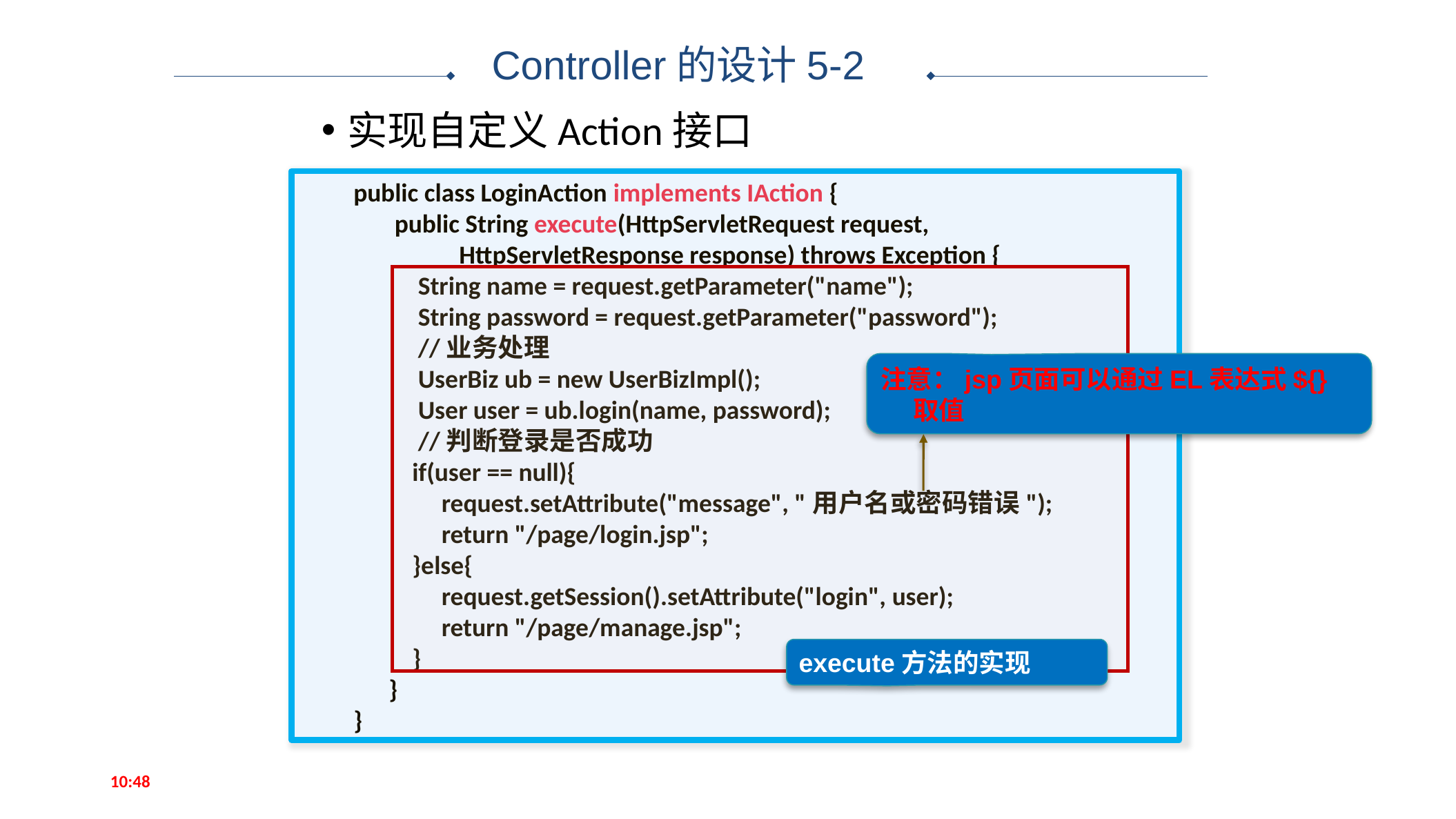

Controller的设计5-2
实现自定义Action接口
public class LoginAction implements IAction {
       public String execute(HttpServletRequest request,
                  HttpServletResponse response) throws Exception {
           String name = request.getParameter("name");
           String password = request.getParameter("password");
           //业务处理
           UserBiz ub = new UserBizImpl();
           User user = ub.login(name, password);
           //判断登录是否成功
          if(user == null){
               request.setAttribute("message", "用户名或密码错误");
               return "/page/login.jsp";
          }else{
               request.getSession().setAttribute("login", user);
               return "/page/manage.jsp";
          }
      }
}

注意：jsp页面可以通过EL表达式${}取值
execute方法的实现
10:48